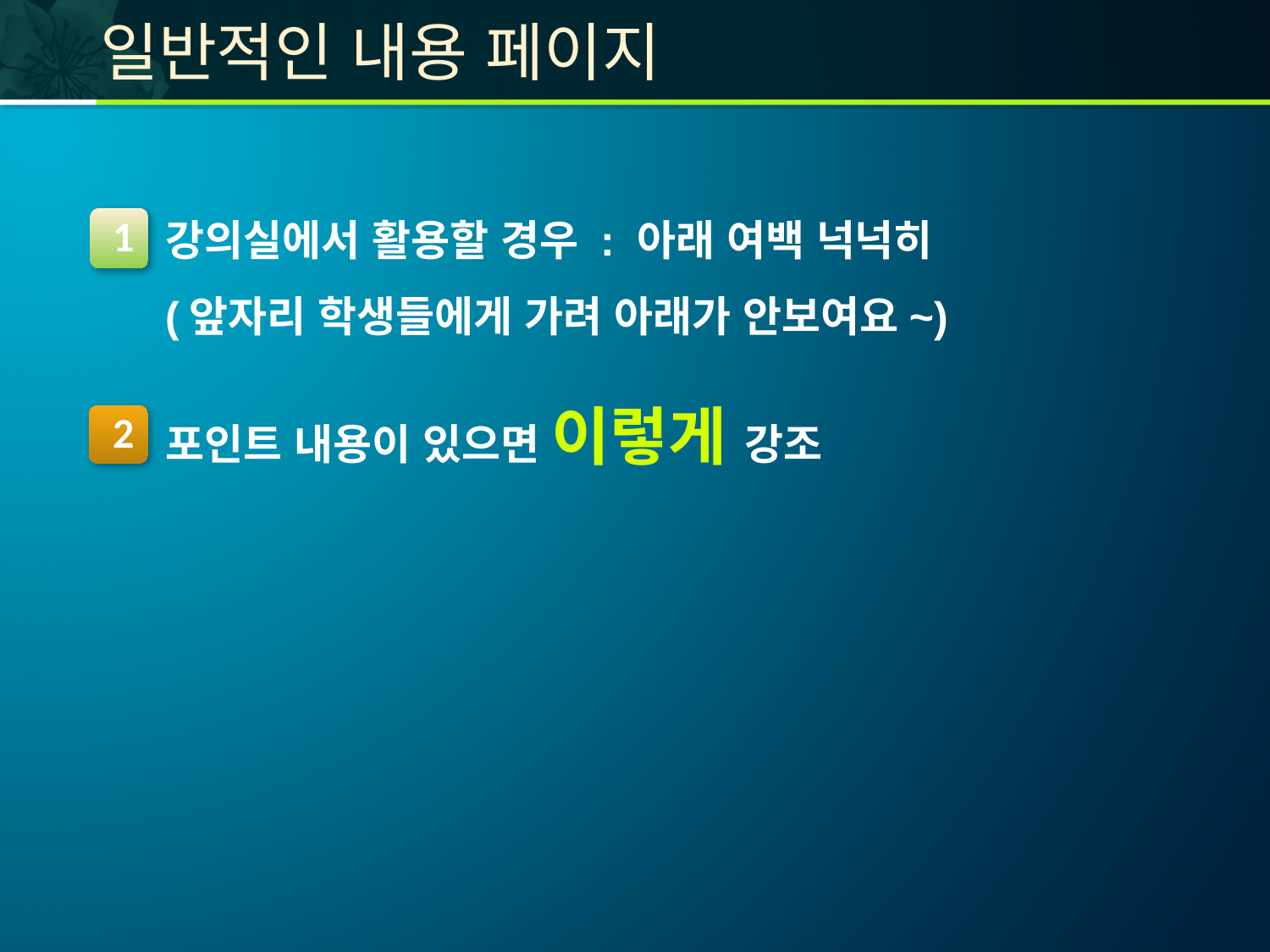

# 일반적인 내용 페이지
강의실에서 활용할 경우 : 아래 여백 넉넉히
(앞자리 학생들에게 가려 아래가 안보여요~)
포인트 내용이 있으면 이렇게 강조

1

2